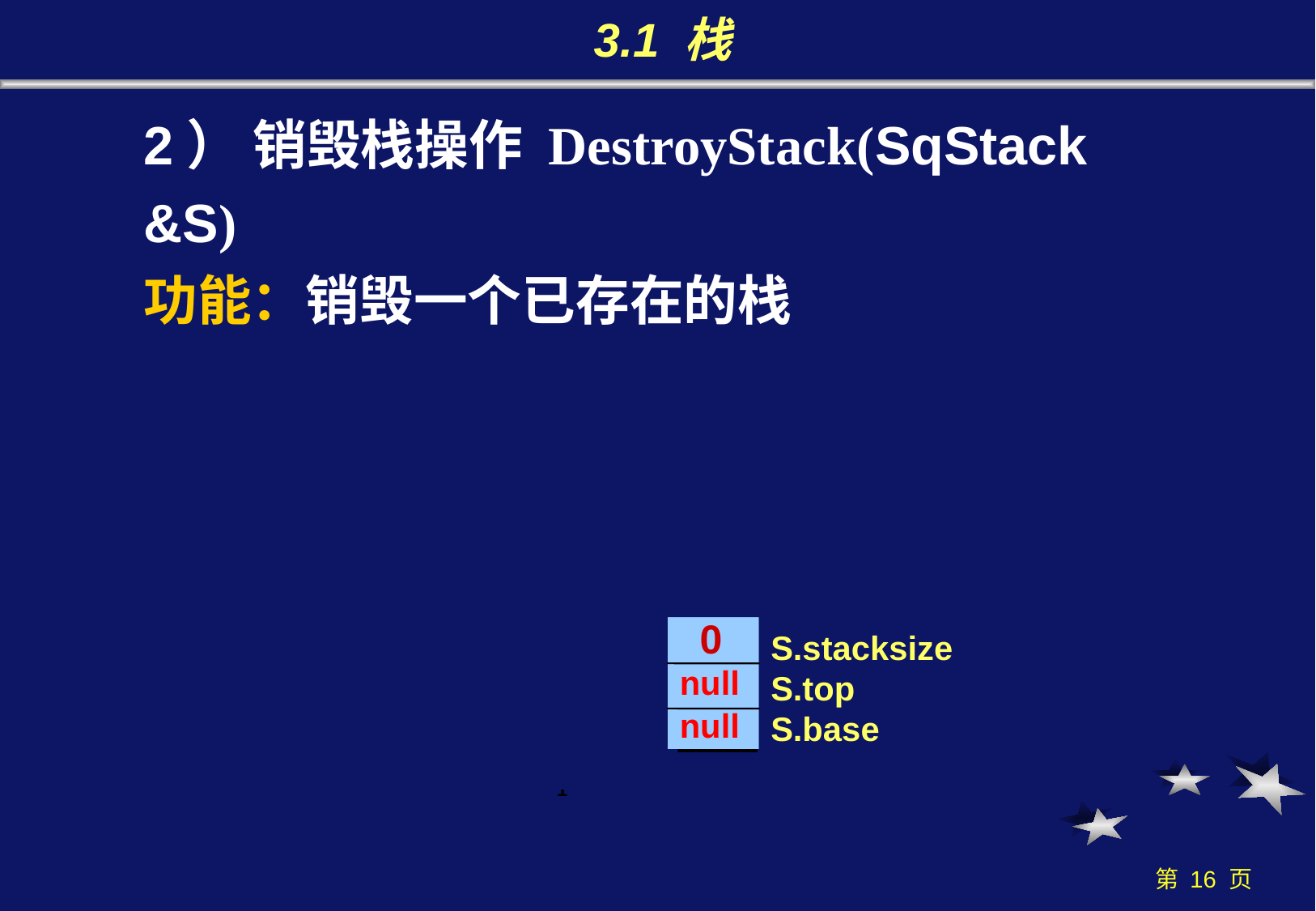

# 3.1 栈
2） 销毁栈操作 DestroyStack(SqStack &S)
功能：销毁一个已存在的栈

an
an-1

a2
a1

99

n
n-1
n-2

1
0

0

null
null
100

S.stacksize
S.top
S.base